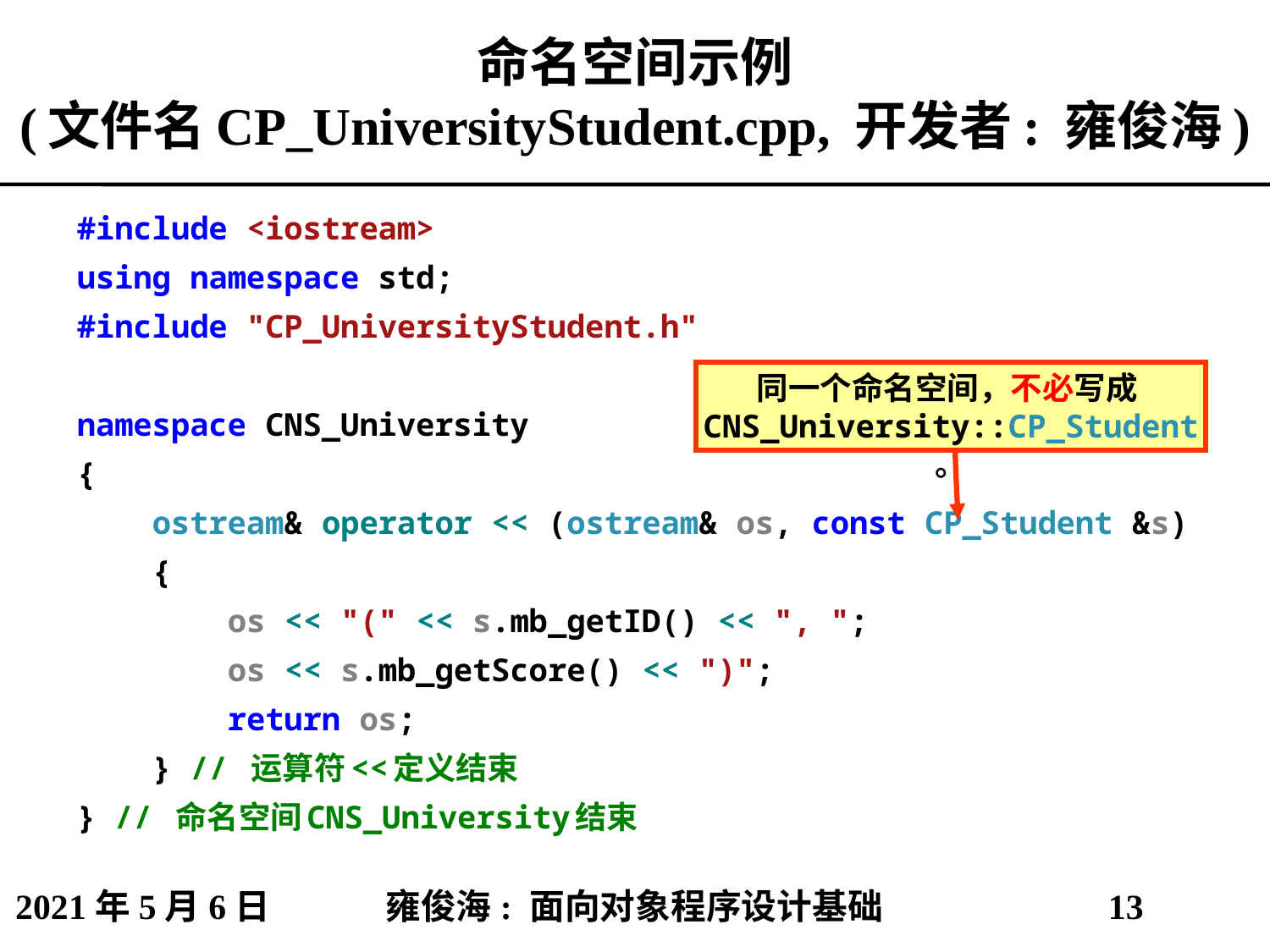

# 命名空间示例 (文件名CP_UniversityStudent.cpp, 开发者: 雍俊海)

#include <iostream>
using namespace std;
#include "CP_UniversityStudent.h"

namespace CNS_University
{
    ostream& operator << (ostream& os, const CP_Student &s)
    {
        os << "(" << s.mb_getID() << ", ";
        os << s.mb_getScore() << ")";
        return os;
    } // 运算符<<定义结束
} // 命名空间CNS_University结束
同一个命名空间，不必写成CNS_University::CP_Student 。
2021年5月6日
雍俊海: 面向对象程序设计基础
13